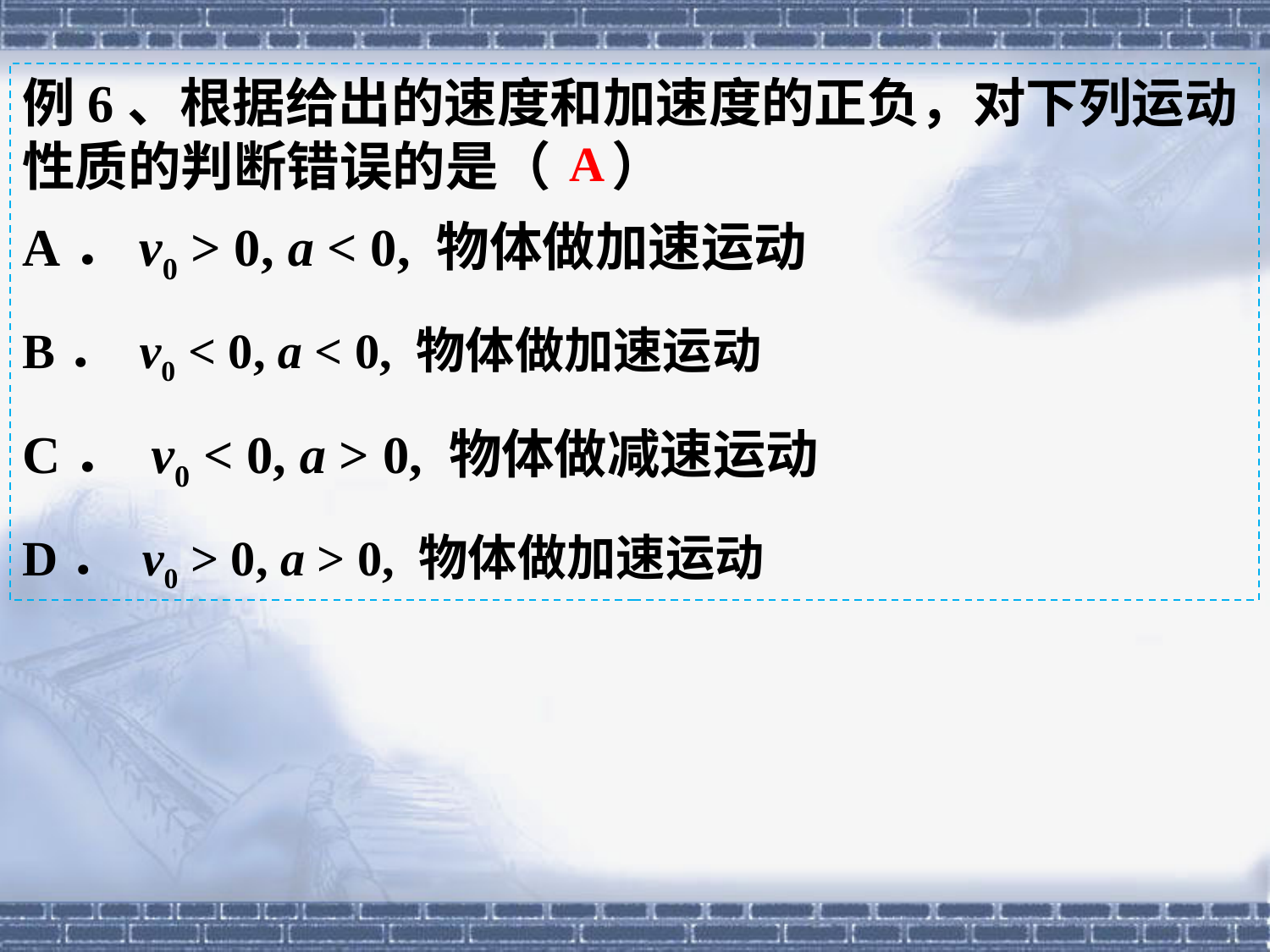

例6、根据给出的速度和加速度的正负，对下列运动性质的判断错误的是（     ）

A．v0 > 0, a < 0, 物体做加速运动

B． v0 < 0, a < 0, 物体做加速运动

C． v0 < 0, a > 0, 物体做减速运动

D． v0 > 0, a > 0, 物体做加速运动
A